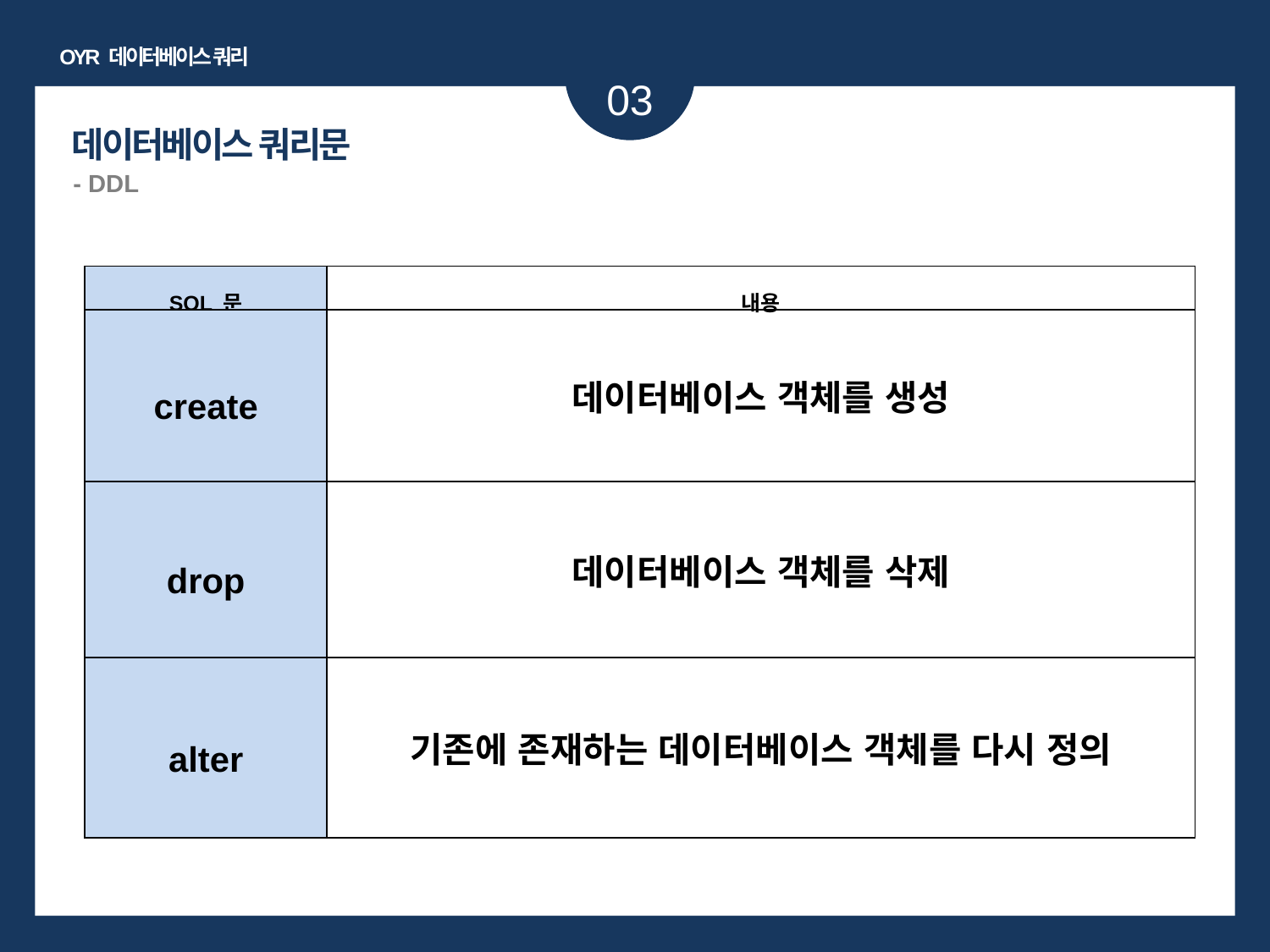

OYR 데이터베이스 쿼리
03

데이터베이스 쿼리문
- DDL
| SQL 문 | 내용 |
| --- | --- |
| create | 데이터베이스 객체를 생성 |
| drop | 데이터베이스 객체를 삭제 |
| alter | 기존에 존재하는 데이터베이스 객체를 다시 정의 |